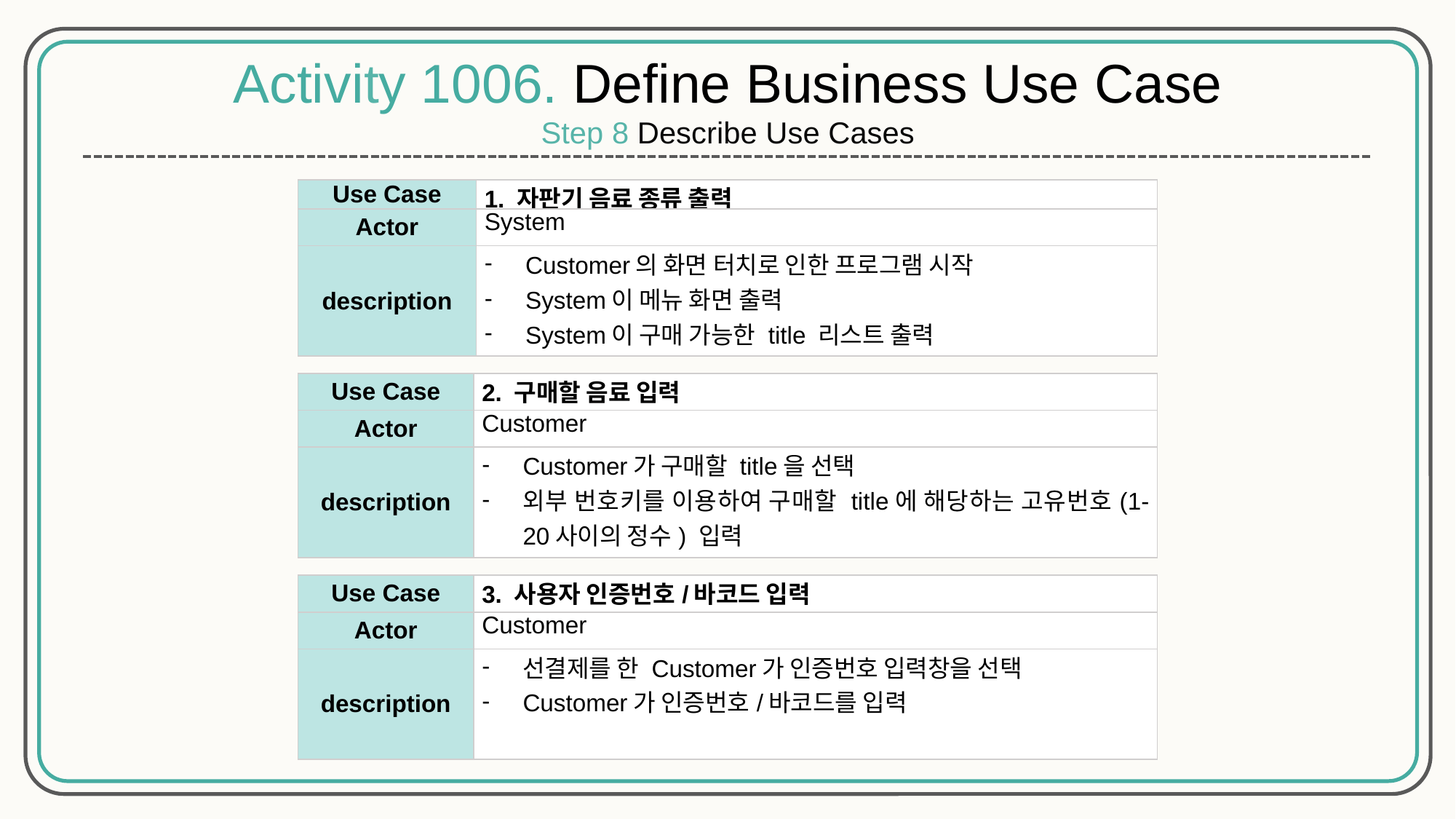

Activity 1006. Define Business Use Case
Step 8 Describe Use Cases
| Use Case | 1. 자판기 음료 종류 출력 |
| --- | --- |
| Actor | System |
| description | Customer의 화면 터치로 인한 프로그램 시작 System이 메뉴 화면 출력 System이 구매 가능한 title 리스트 출력 |
| Use Case | 2. 구매할 음료 입력 |
| --- | --- |
| Actor | Customer |
| description | Customer가 구매할 title을 선택 외부 번호키를 이용하여 구매할 title에 해당하는 고유번호(1-20사이의 정수) 입력 |
| Use Case | 3. 사용자 인증번호/바코드 입력 |
| --- | --- |
| Actor | Customer |
| description | 선결제를 한 Customer가 인증번호 입력창을 선택 Customer가 인증번호/바코드를 입력 |